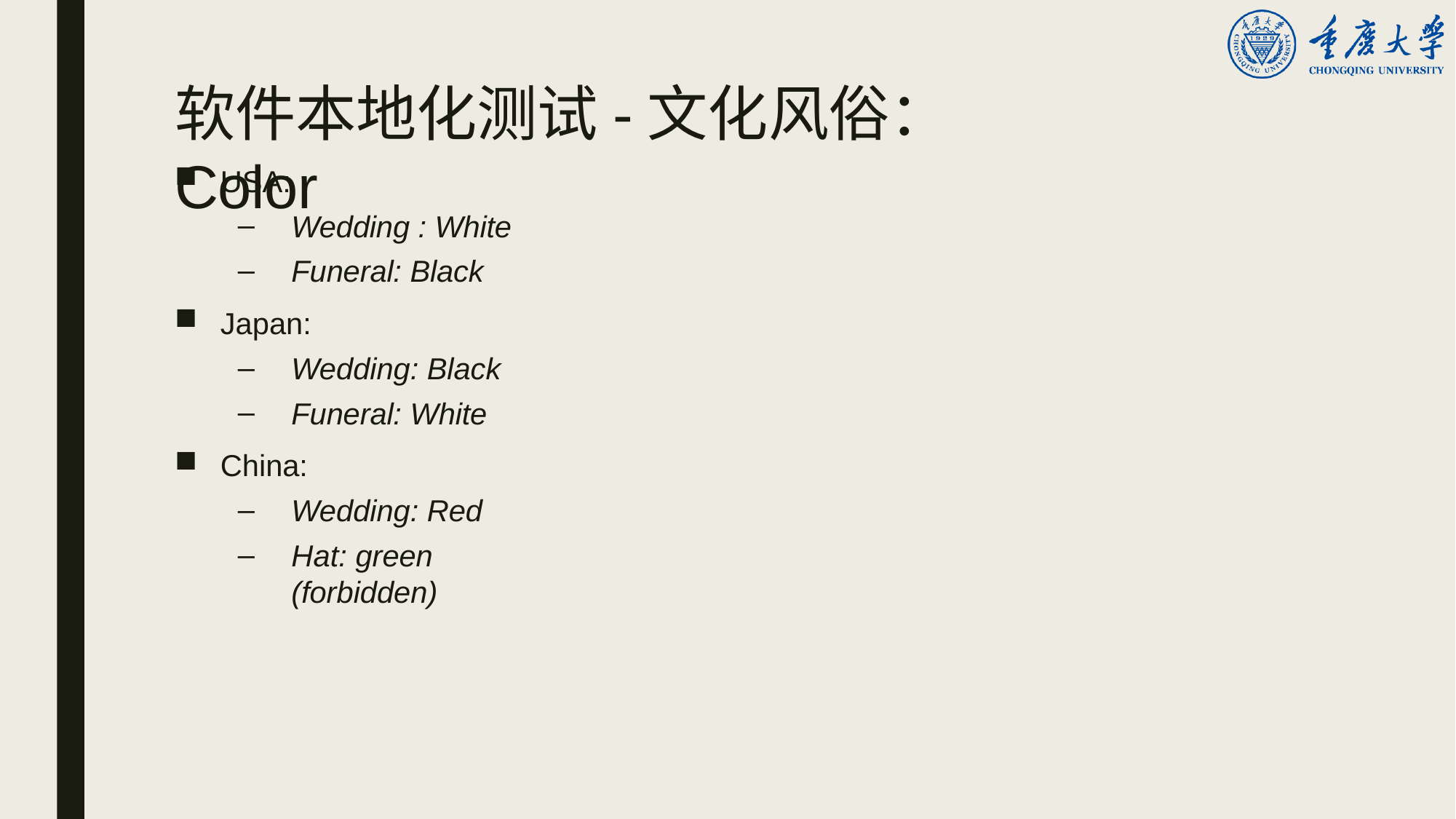

# 软件本地化测试-文化风俗：Color
USA:
Wedding : White
Funeral: Black
Japan:
Wedding: Black
Funeral: White
China:
Wedding: Red
Hat: green (forbidden)